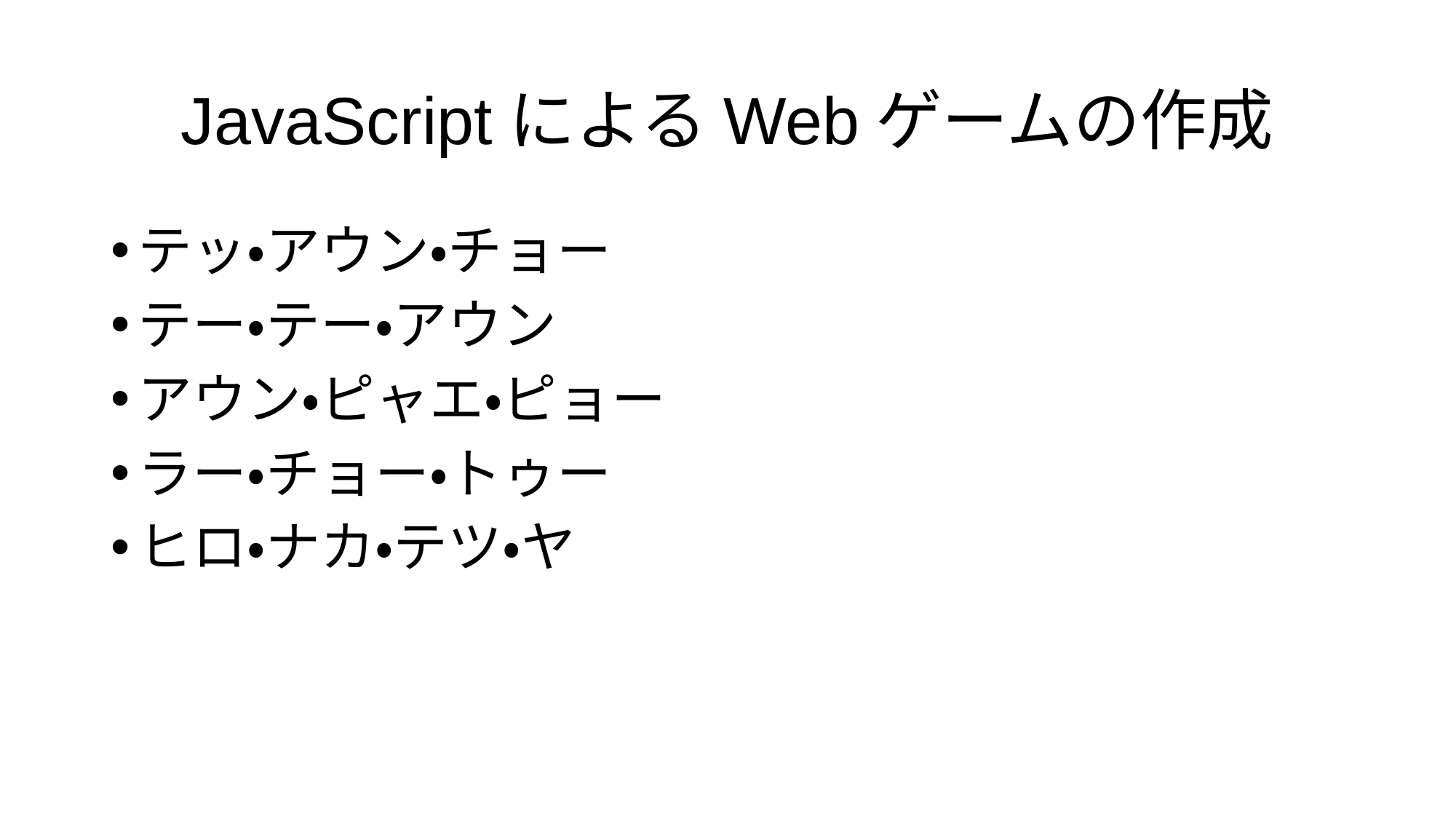

# JavaScriptによるWebゲームの作成
テッ・アウン・チョー
テー・テー・アウン
アウン・ピャエ・ピョー
ラー・チョー・トゥー
ヒロ・ナカ・テツ・ヤ